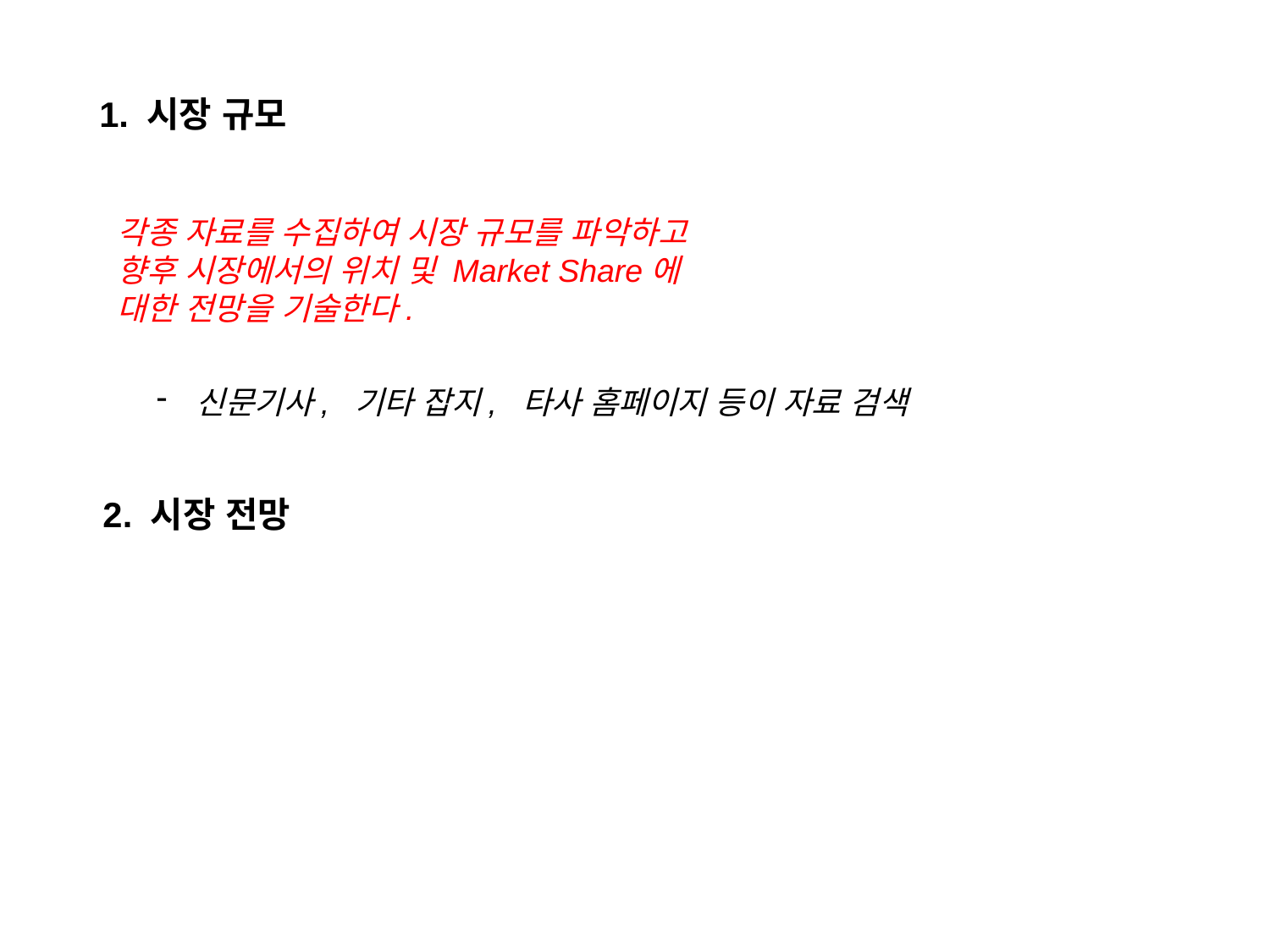

3. 시장환경 분석
 시장 규모와 전망
1. 시장 규모
각종 자료를 수집하여 시장 규모를 파악하고 향후 시장에서의 위치 및 Market Share에 대한 전망을 기술한다.
신문기사,  기타 잡지,  타사 홈페이지 등이 자료 검색
2. 시장 전망